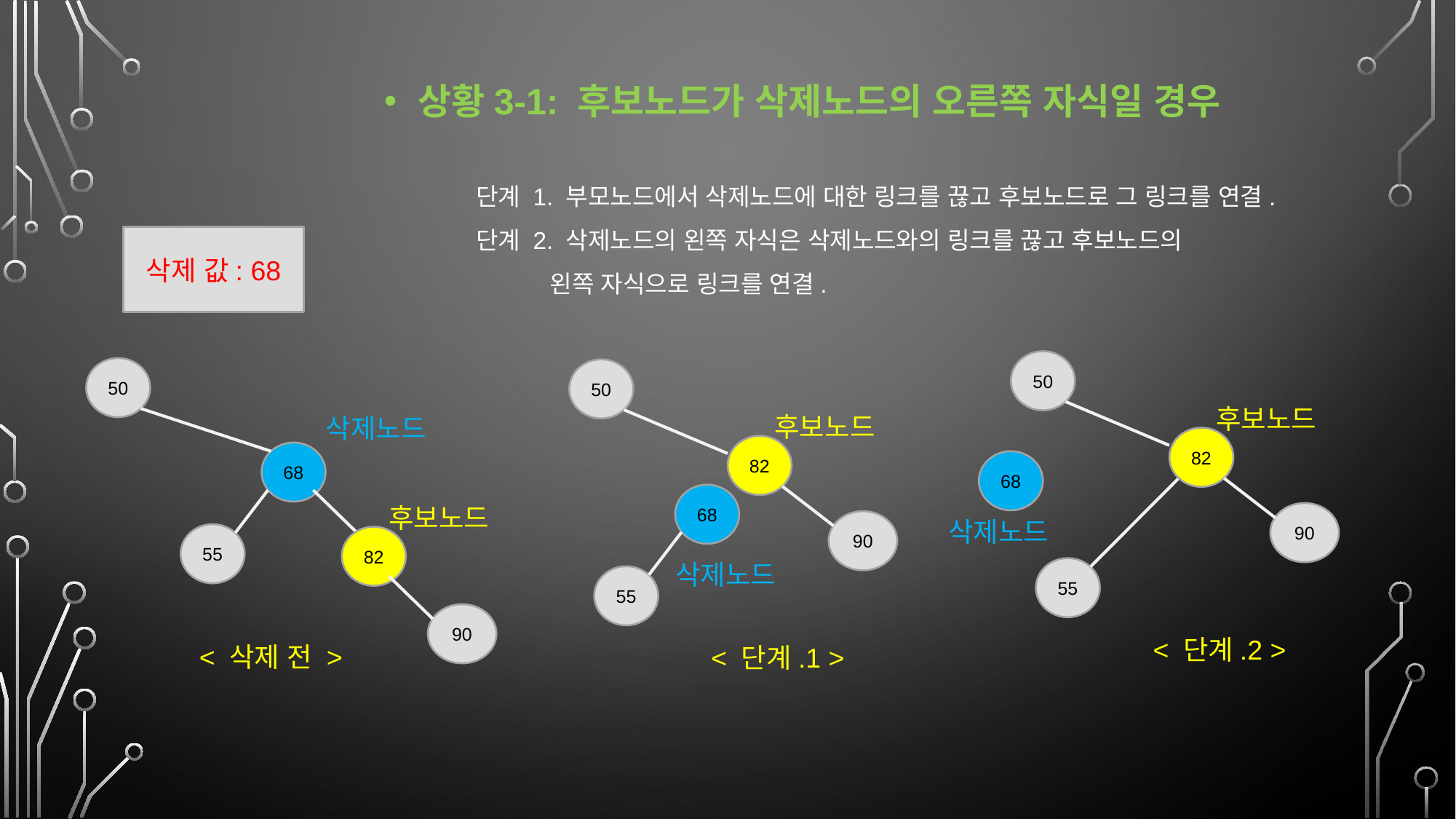

상황3-1: 후보노드가 삭제노드의 오른쪽 자식일 경우
단계 1. 부모노드에서 삭제노드에 대한 링크를 끊고 후보노드로 그 링크를 연결.
단계 2. 삭제노드의 왼쪽 자식은 삭제노드와의 링크를 끊고 후보노드의
           왼쪽 자식으로 링크를 연결.
삭제 값: 68
50
50
50
후보노드
후보노드
삭제노드
82
82
68
68
68
후보노드
90
삭제노드
90
55
82
삭제노드
55
55
90
< 단계.2 >
< 삭제 전 >
< 단계.1 >